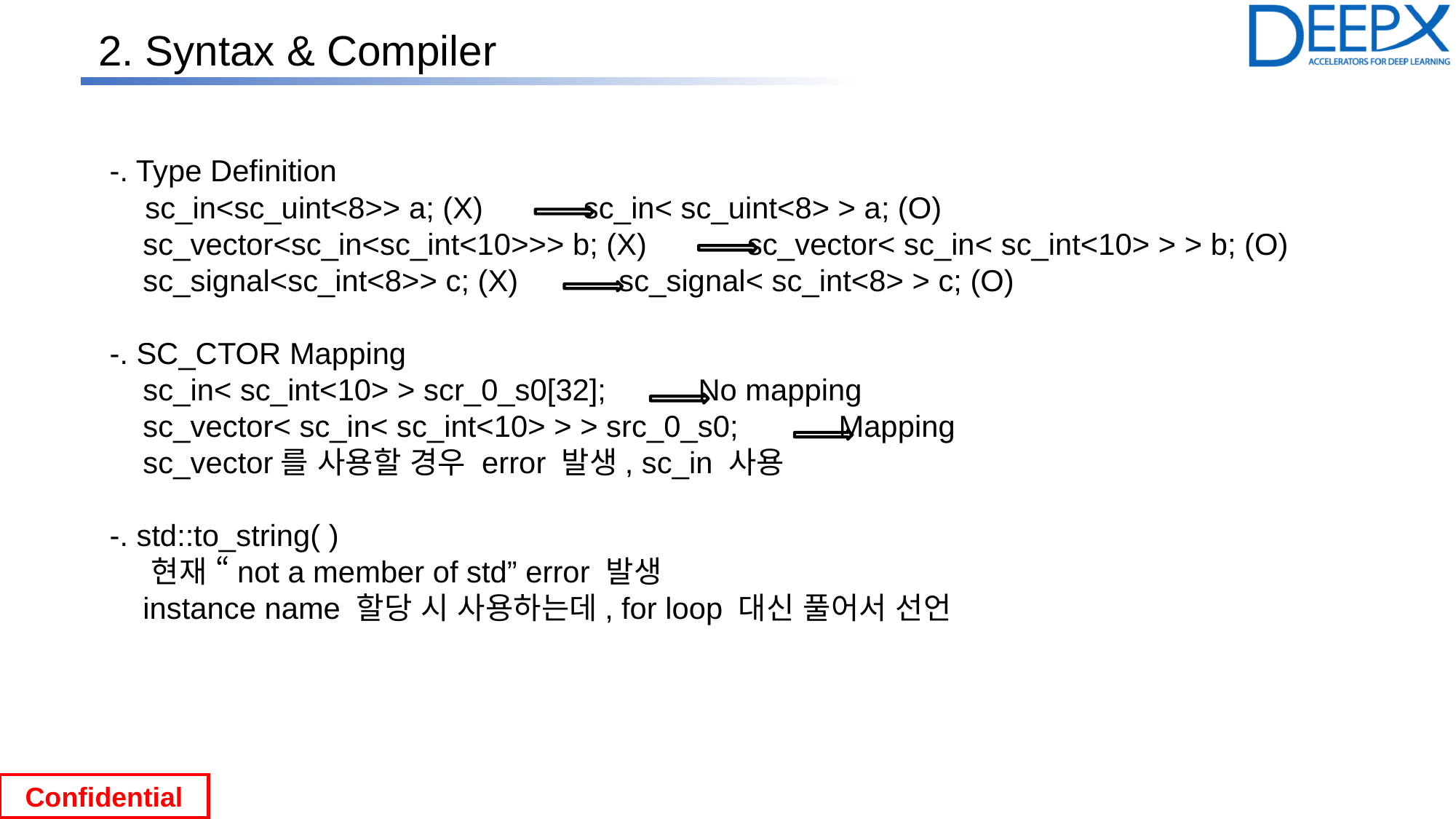

2. Syntax & Compiler

-. Type Definition
     sc_in<sc_uint<8>> a; (X)            sc_in< sc_uint<8> > a; (O)
    sc_vector<sc_in<sc_int<10>>> b; (X)            sc_vector< sc_in< sc_int<10> > > b; (O)
    sc_signal<sc_int<8>> c; (X)            sc_signal< sc_int<8> > c; (O)

-. SC_CTOR Mapping
    sc_in< sc_int<10> > scr_0_s0[32];           No mapping
    sc_vector< sc_in< sc_int<10> > > src_0_s0;            Mapping
    sc_vector를 사용할 경우 error 발생, sc_in 사용

-. std::to_string( )
    현재 “not a member of std” error 발생
    instance name 할당 시 사용하는데, for loop 대신 풀어서 선언